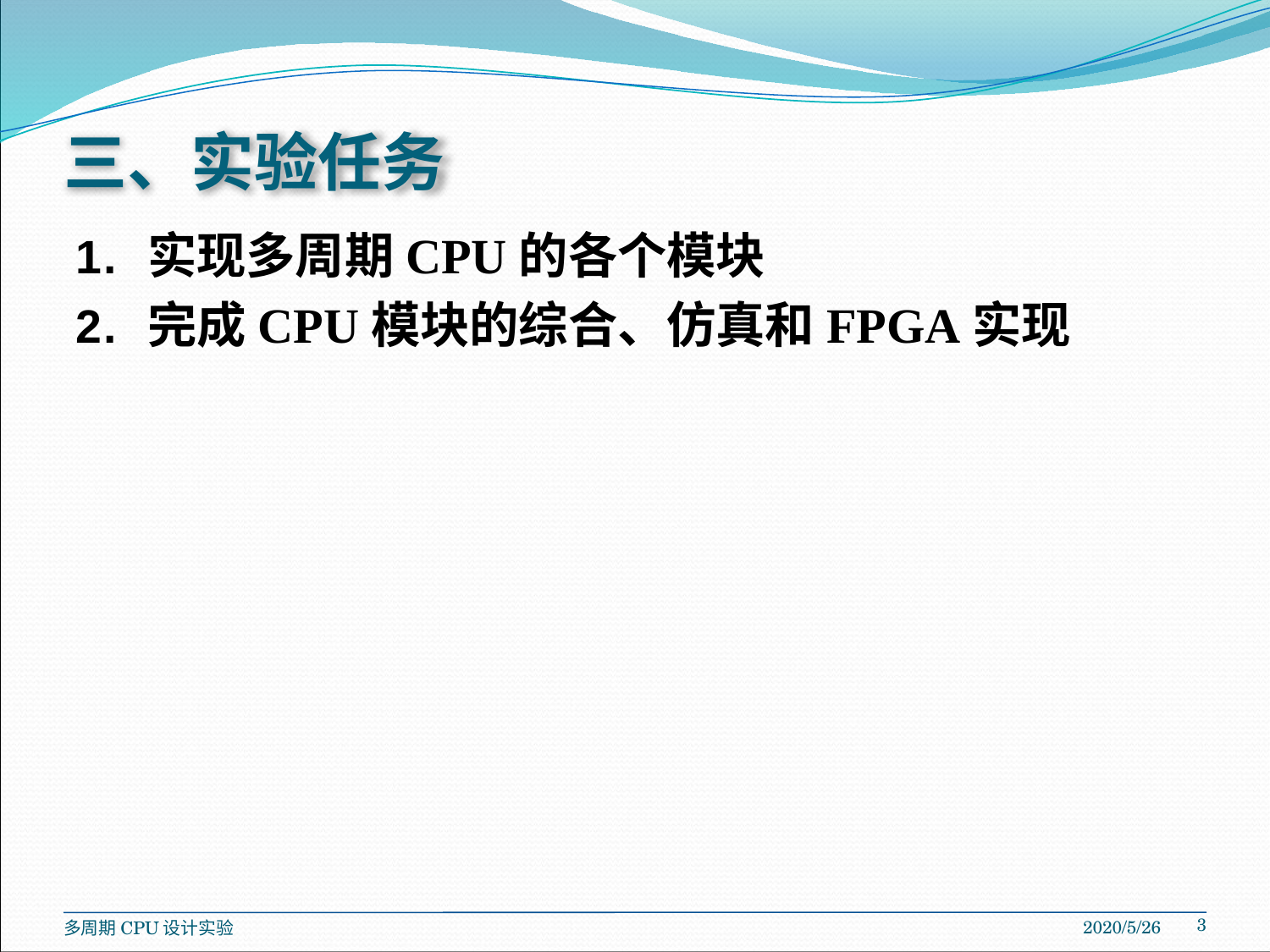

# 三、实验任务
实现多周期CPU的各个模块
完成CPU模块的综合、仿真和FPGA实现

2020/5/26
3
多周期CPU设计实验